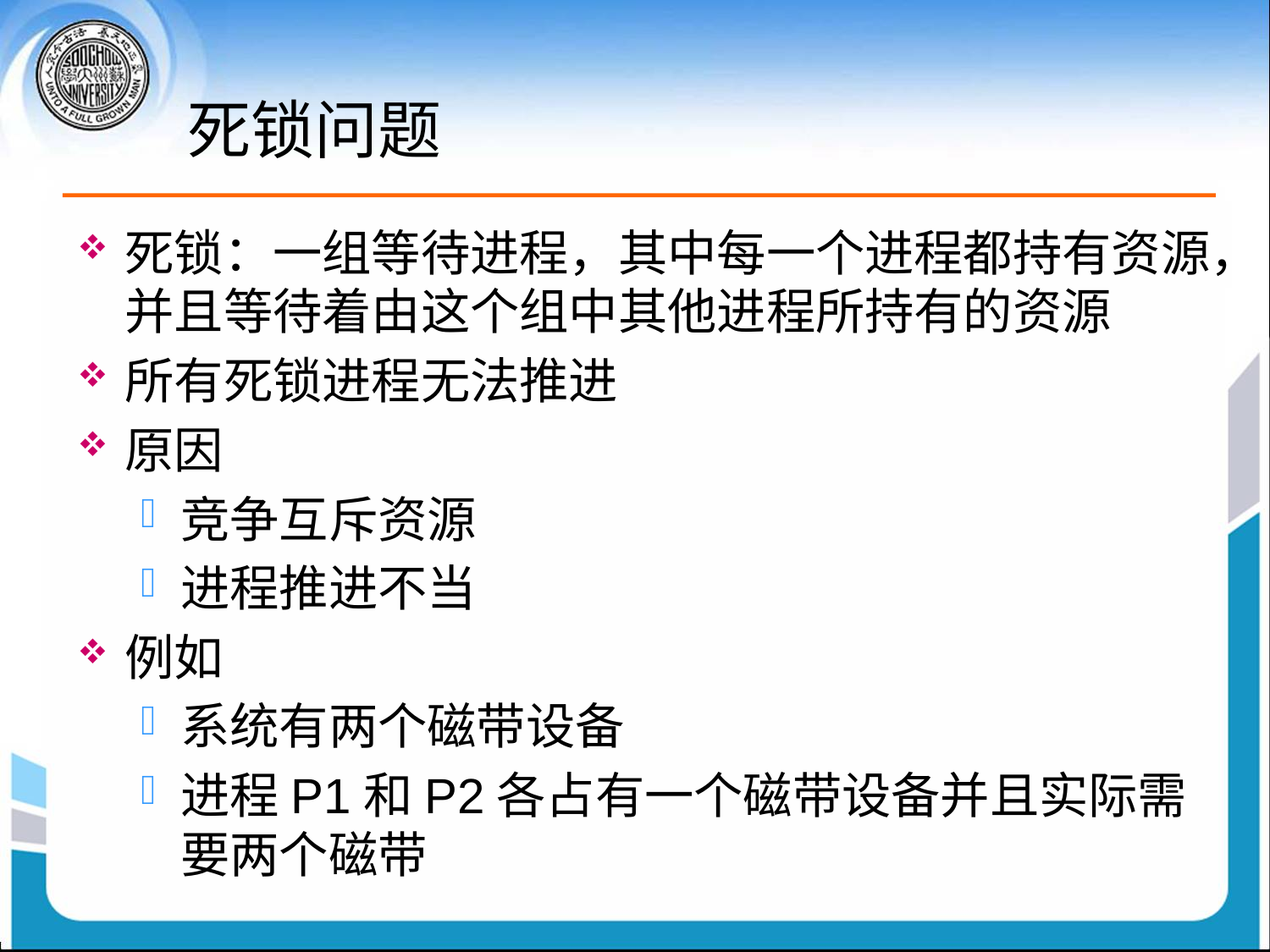

# 死锁问题
死锁：一组等待进程，其中每一个进程都持有资源，并且等待着由这个组中其他进程所持有的资源
所有死锁进程无法推进
原因
竞争互斥资源
进程推进不当
例如
系统有两个磁带设备
进程P1和P2各占有一个磁带设备并且实际需要两个磁带